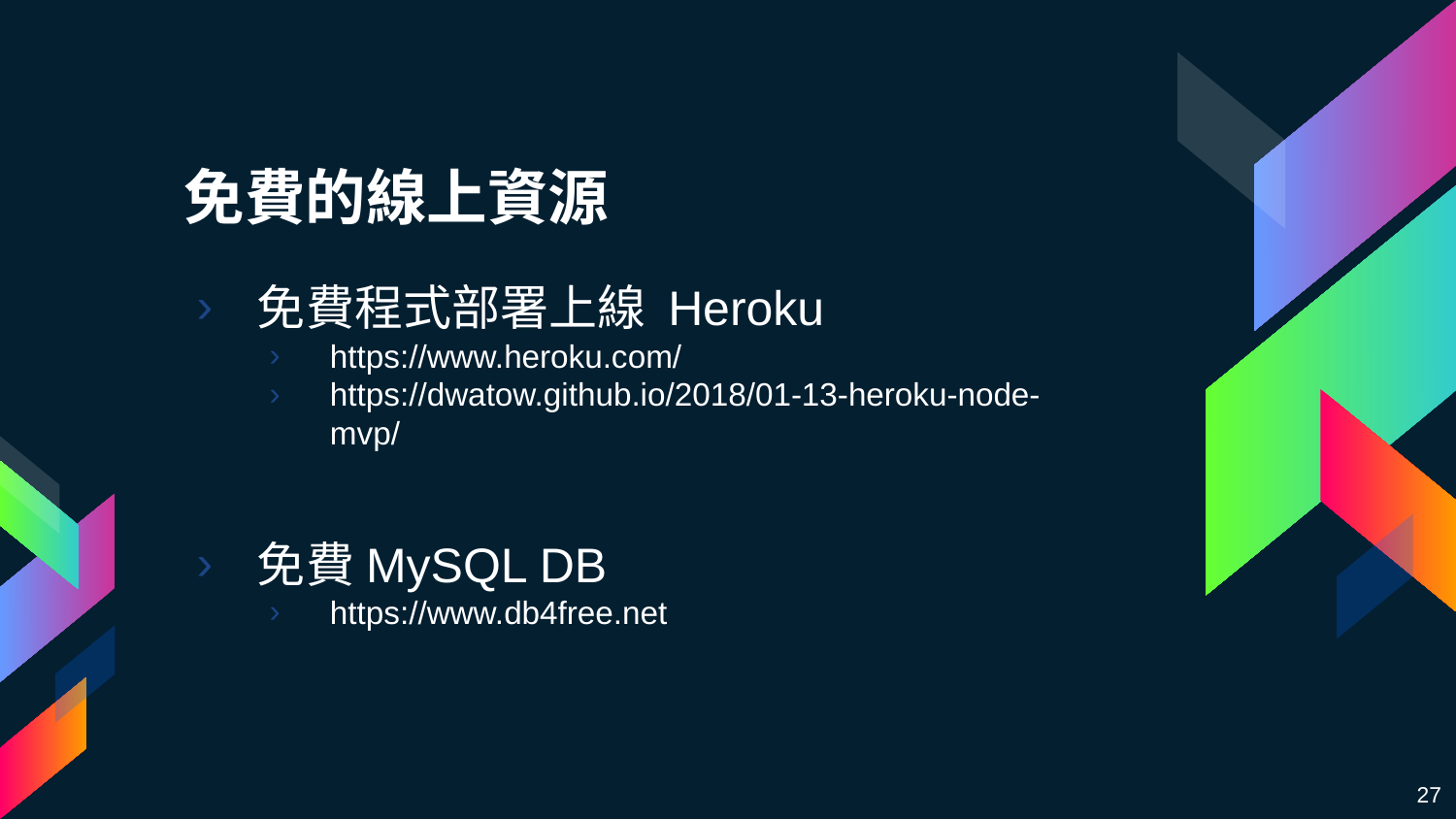

# 免費的線上資源
免費程式部署上線 Heroku
https://www.heroku.com/
https://dwatow.github.io/2018/01-13-heroku-node-mvp/

免費MySQL DB
https://www.db4free.net
27